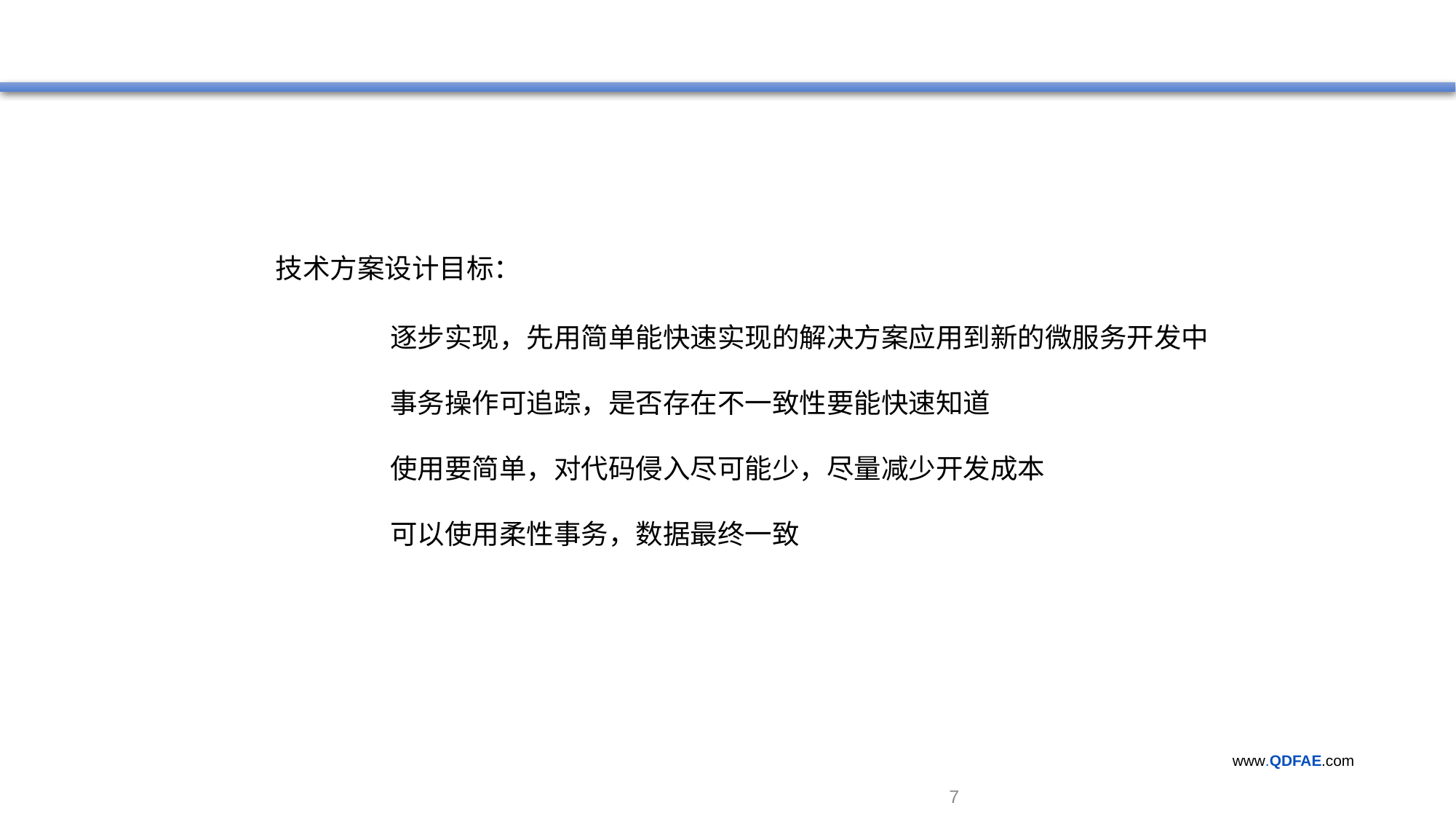

技术方案设计目标：
逐步实现，先用简单能快速实现的解决方案应用到新的微服务开发中

事务操作可追踪，是否存在不一致性要能快速知道

使用要简单，对代码侵入尽可能少，尽量减少开发成本

可以使用柔性事务，数据最终一致

                   7